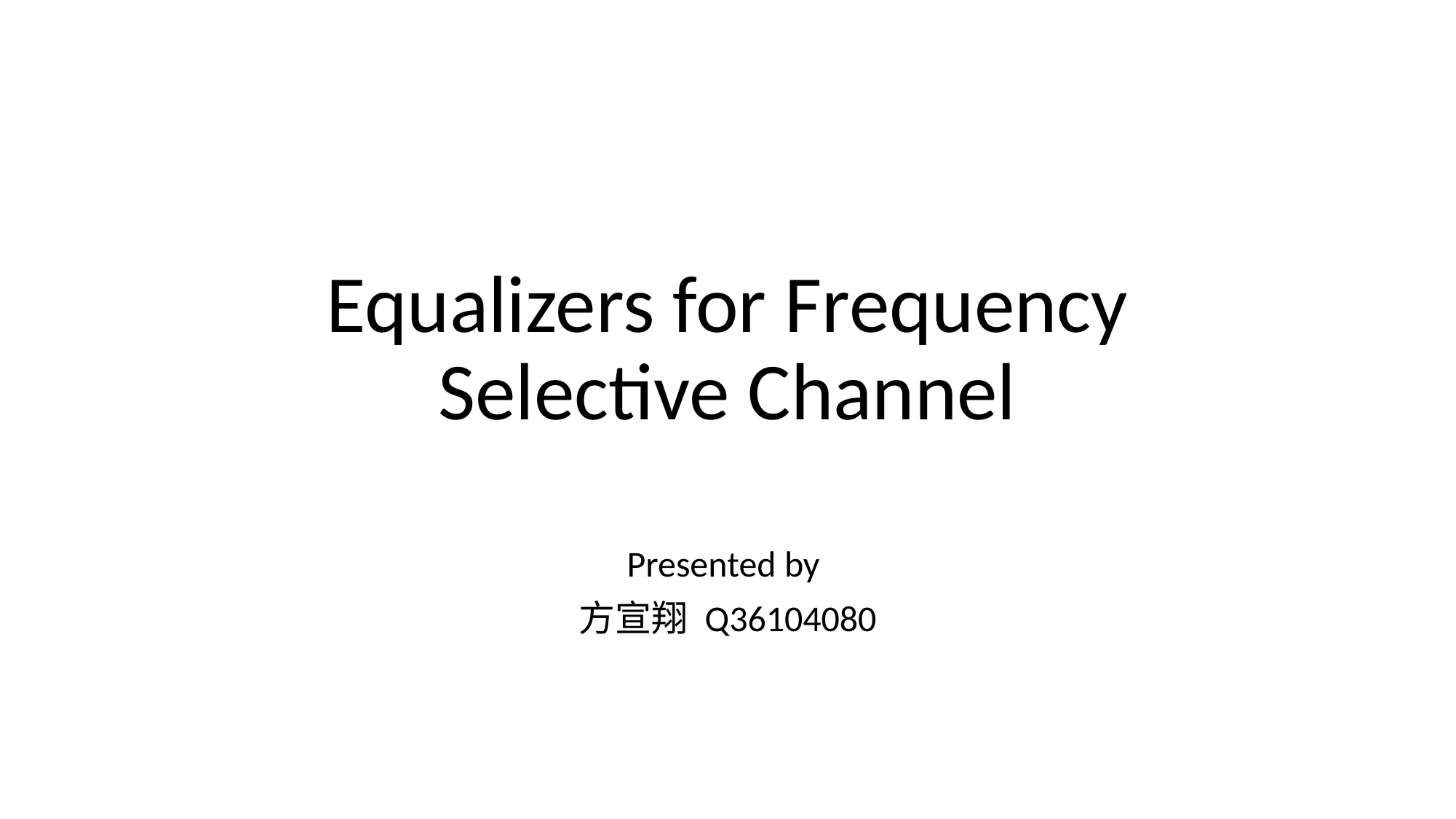

# Equalizers for Frequency Selective Channel
Presented by
方宣翔 Q36104080